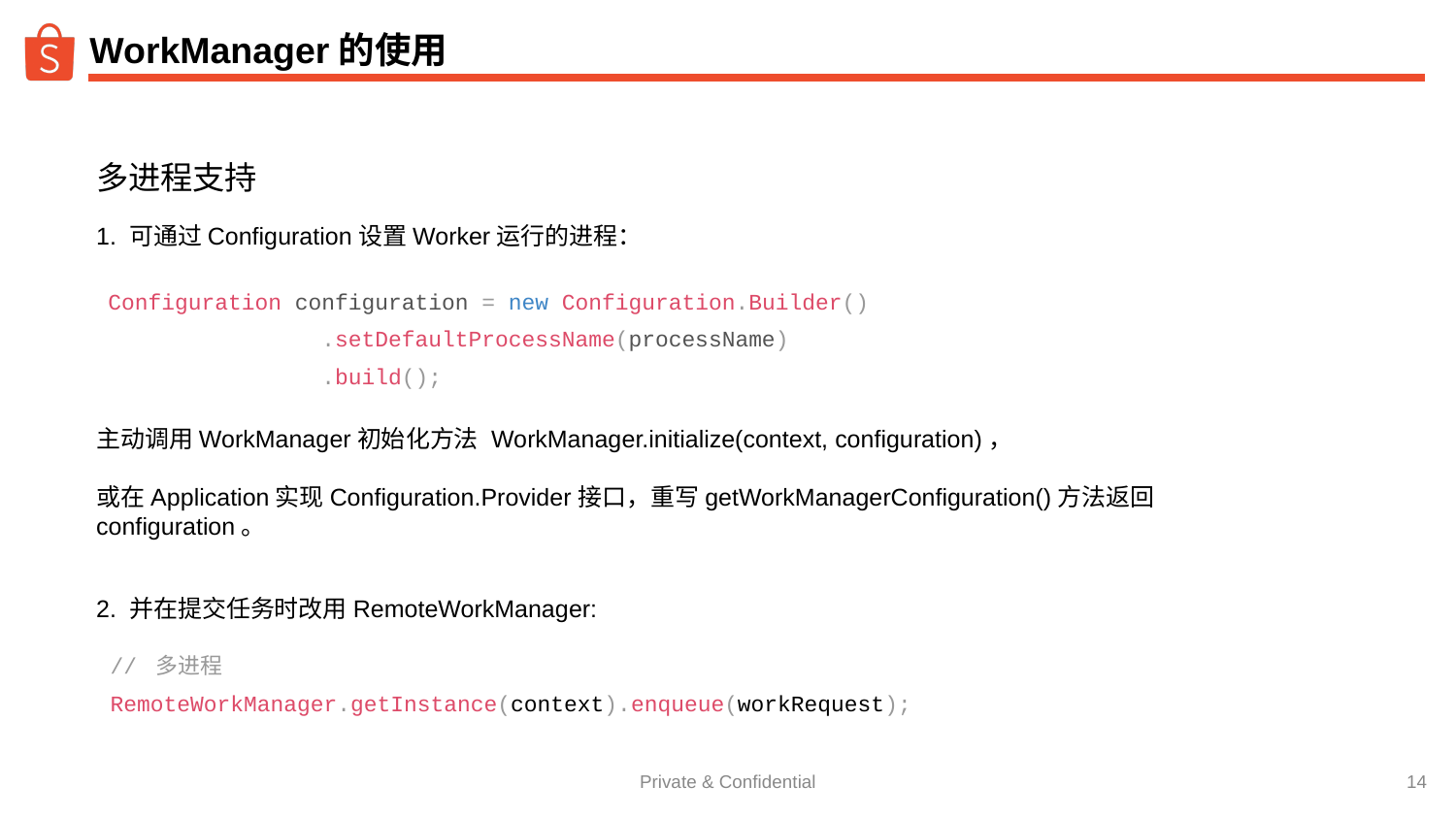

# WorkManager的使用
多进程支持
1. 可通过Configuration设置Worker运行的进程：
Configuration configuration = new Configuration.Builder()
                .setDefaultProcessName(processName)
                .build();
主动调用WorkManager初始化方法 WorkManager.initialize(context, configuration)，

或在Application实现Configuration.Provider接口，重写getWorkManagerConfiguration()方法返回configuration。
2. 并在提交任务时改用RemoteWorkManager:
// 多进程
RemoteWorkManager.getInstance(context).enqueue(workRequest);
14